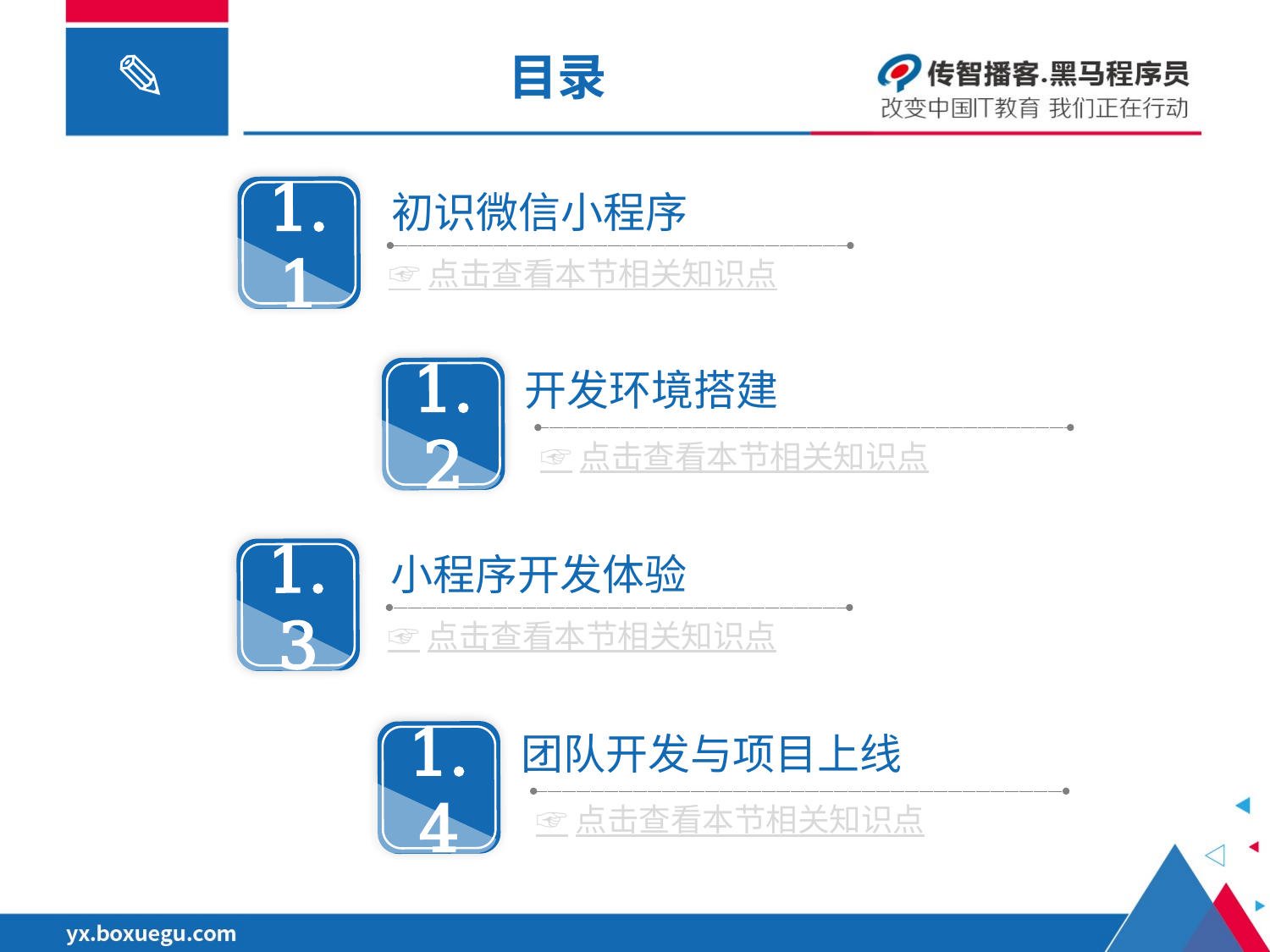

# 目录
1.1

初识微信小程序
☞点击查看本节相关知识点
1.2

开发环境搭建
☞点击查看本节相关知识点
1.3

小程序开发体验
☞点击查看本节相关知识点
1.4

团队开发与项目上线
☞点击查看本节相关知识点